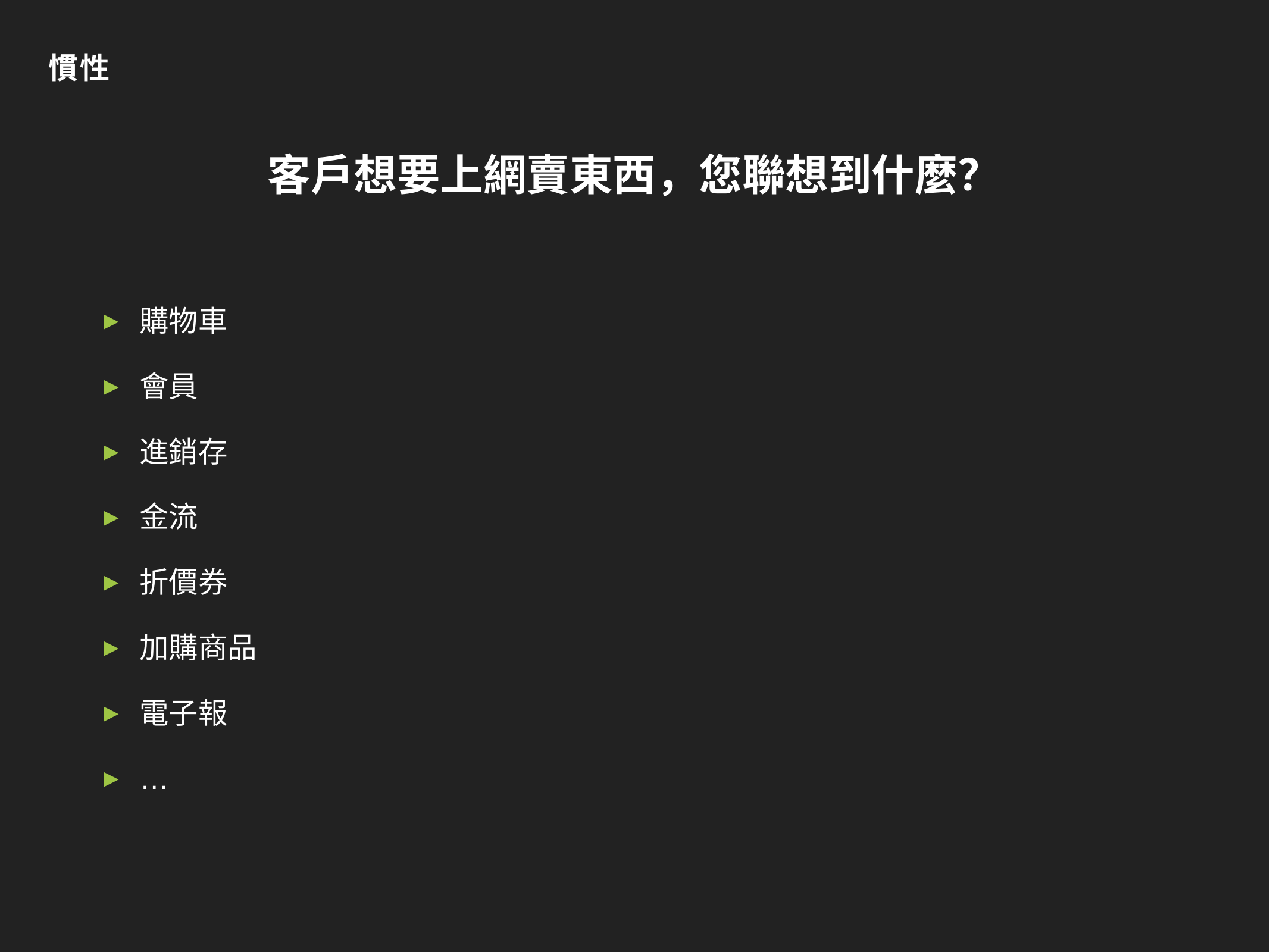

慣性
# 客戶想要上網賣東西，您聯想到什麼？
購物車
會員
進銷存
金流
折價券
加購商品
電子報
…